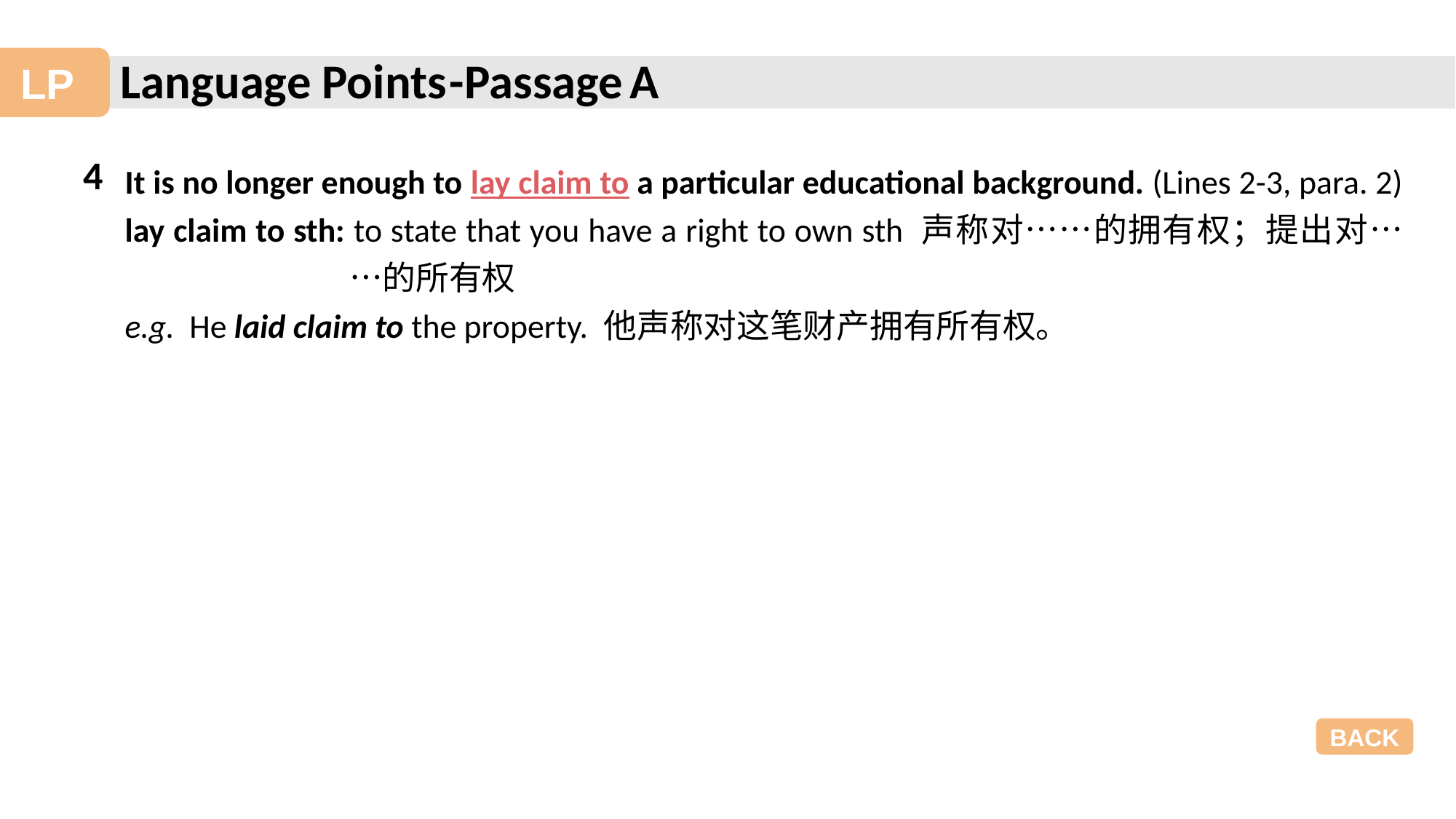

-Passage A
4
It is no longer enough to lay claim to a particular educational background. (Lines 2-3, para. 2)
lay claim to sth: to state that you have a right to own sth 声称对……的拥有权；提出对……的所有权
e.g.  He laid claim to the property. 他声称对这笔财产拥有所有权。
BACK